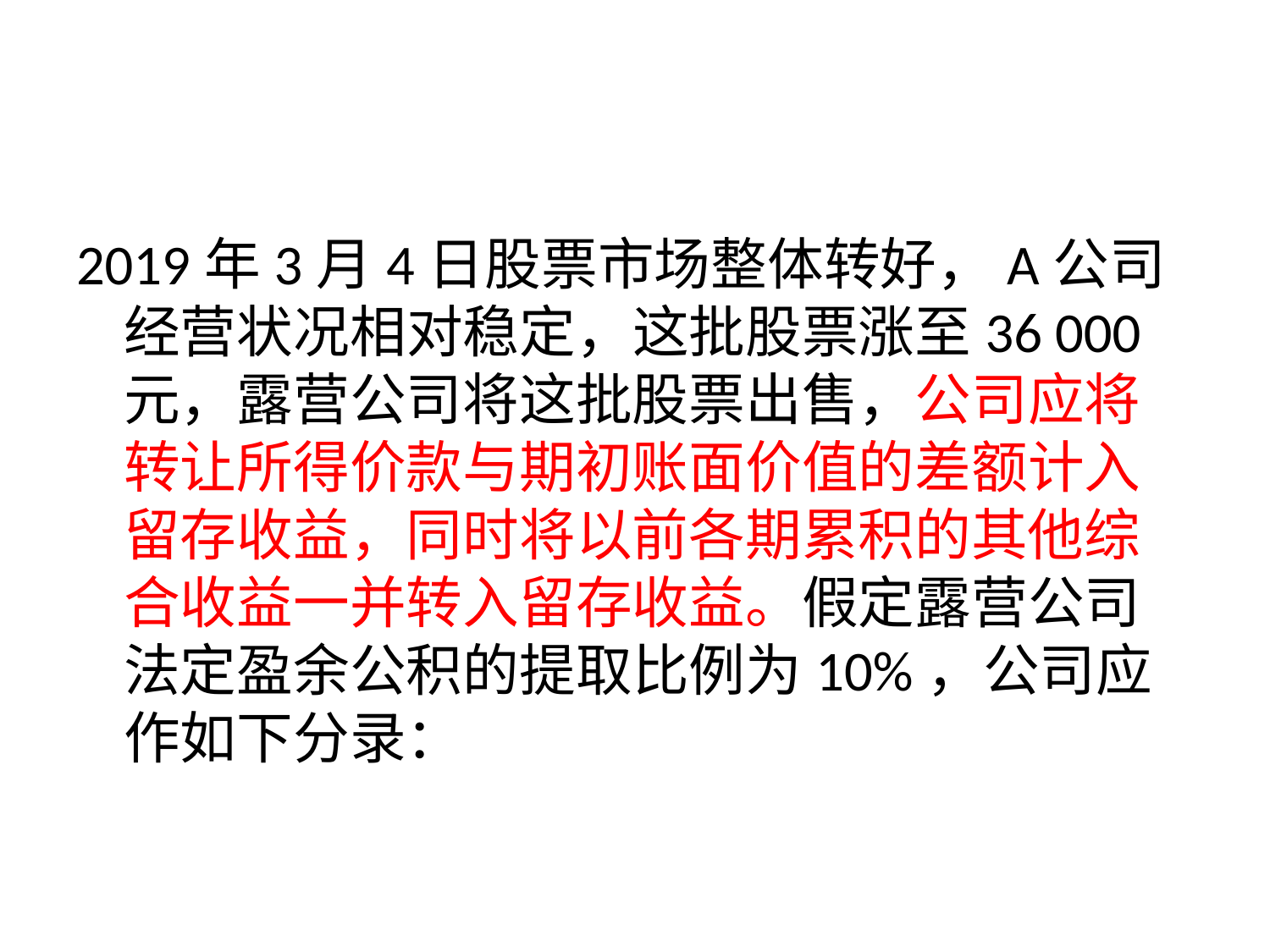

#
2019年3月4日股票市场整体转好，A公司经营状况相对稳定，这批股票涨至36 000元，露营公司将这批股票出售，公司应将转让所得价款与期初账面价值的差额计入留存收益，同时将以前各期累积的其他综合收益一并转入留存收益。假定露营公司法定盈余公积的提取比例为10%，公司应作如下分录：